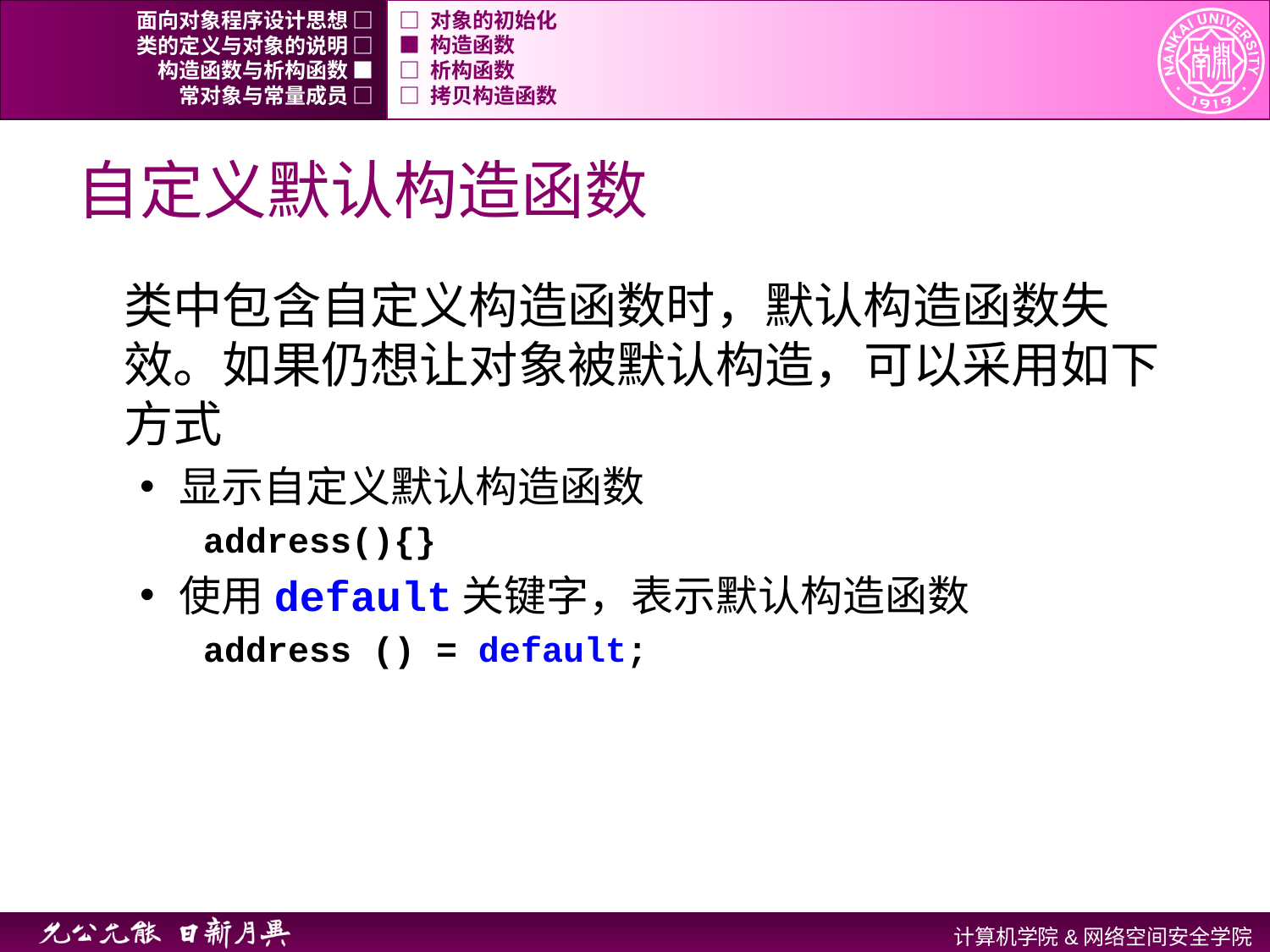

面向对象程序设计思想 □
□ 对象的初始化
类的定义与对象的说明 □
■ 构造函数
构造函数与析构函数 ■
□ 析构函数
常对象与常量成员 □

□ 拷贝构造函数
# 自定义默认构造函数
类中包含自定义构造函数时，默认构造函数失效。如果仍想让对象被默认构造，可以采用如下方式
显示自定义默认构造函数
address(){}
使用default关键字，表示默认构造函数
address () = default;

60